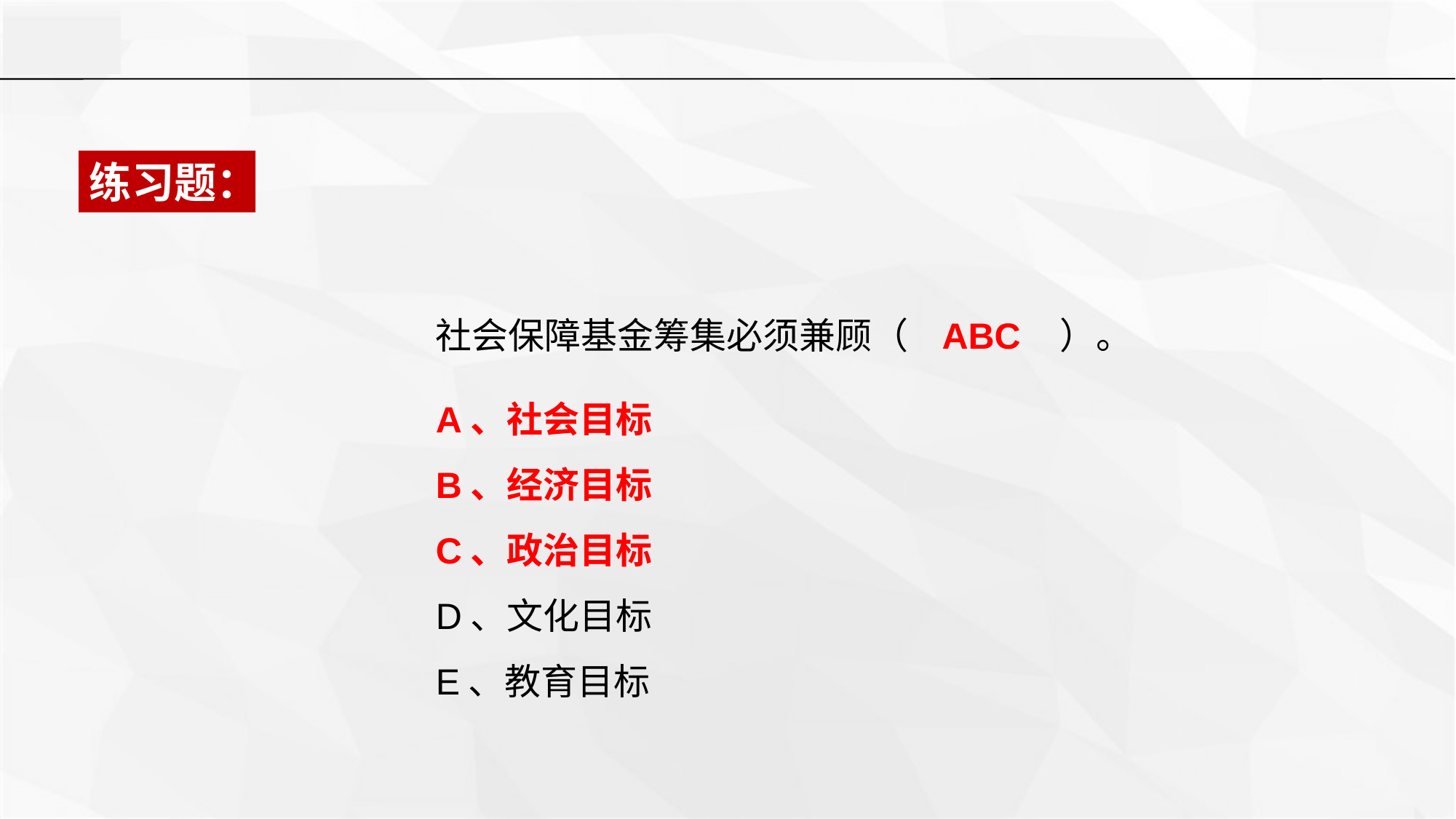

练习题：
社会保障基金筹集必须兼顾（   ABC   ）。
A、社会目标
B、经济目标
C、政治目标
D、文化目标
E、教育目标